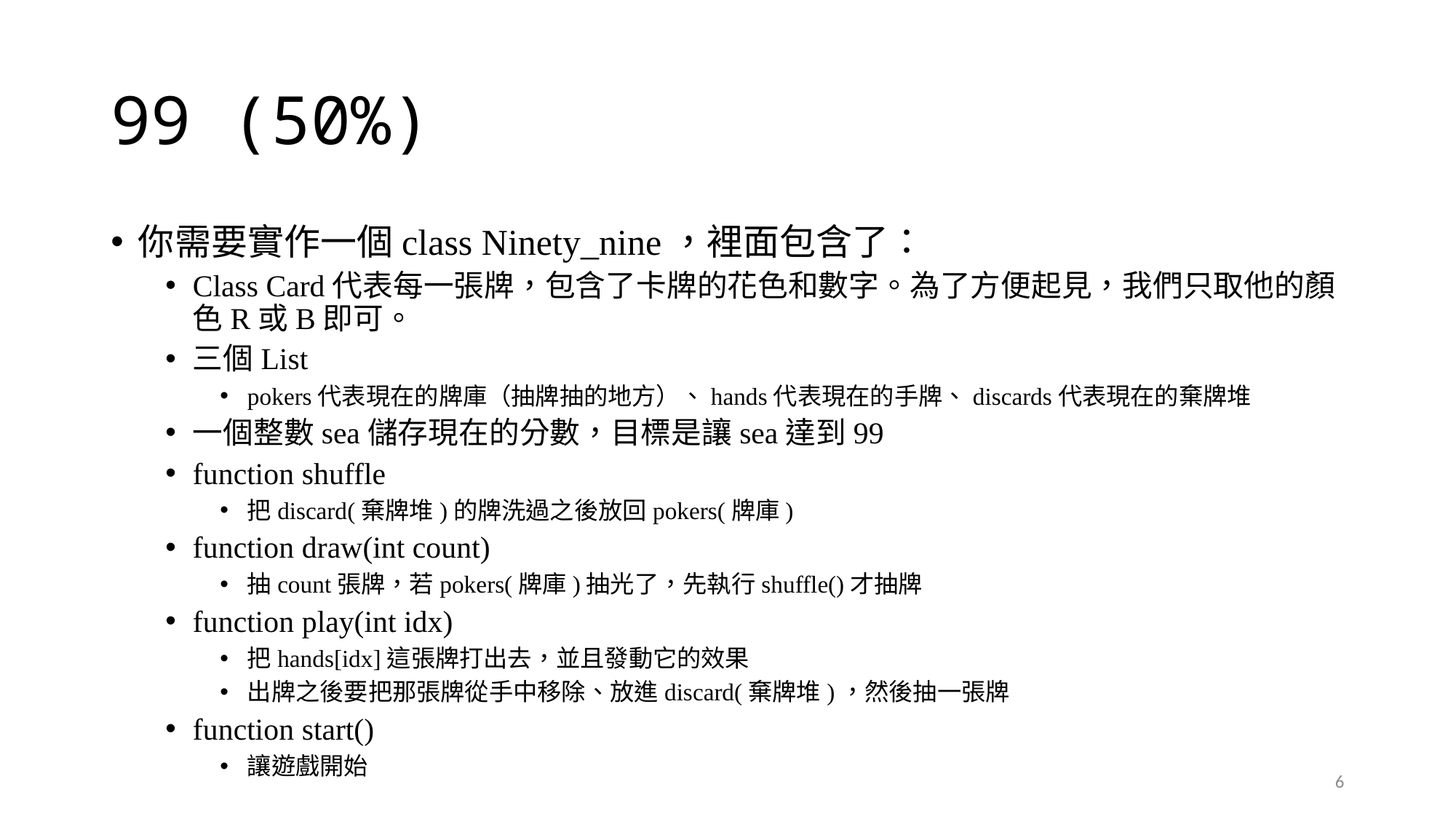

# 99 (50%)
你需要實作一個class Ninety_nine，裡面包含了：
Class Card代表每一張牌，包含了卡牌的花色和數字。為了方便起見，我們只取他的顏色R或B即可。
三個List
pokers代表現在的牌庫（抽牌抽的地方）、hands代表現在的手牌、discards代表現在的棄牌堆
一個整數sea儲存現在的分數，目標是讓sea達到99
function shuffle
把discard(棄牌堆)的牌洗過之後放回pokers(牌庫)
function draw(int count)
抽count張牌，若pokers(牌庫)抽光了，先執行shuffle()才抽牌
function play(int idx)
把hands[idx]這張牌打出去，並且發動它的效果
出牌之後要把那張牌從手中移除、放進discard(棄牌堆)，然後抽一張牌
function start()
讓遊戲開始
6